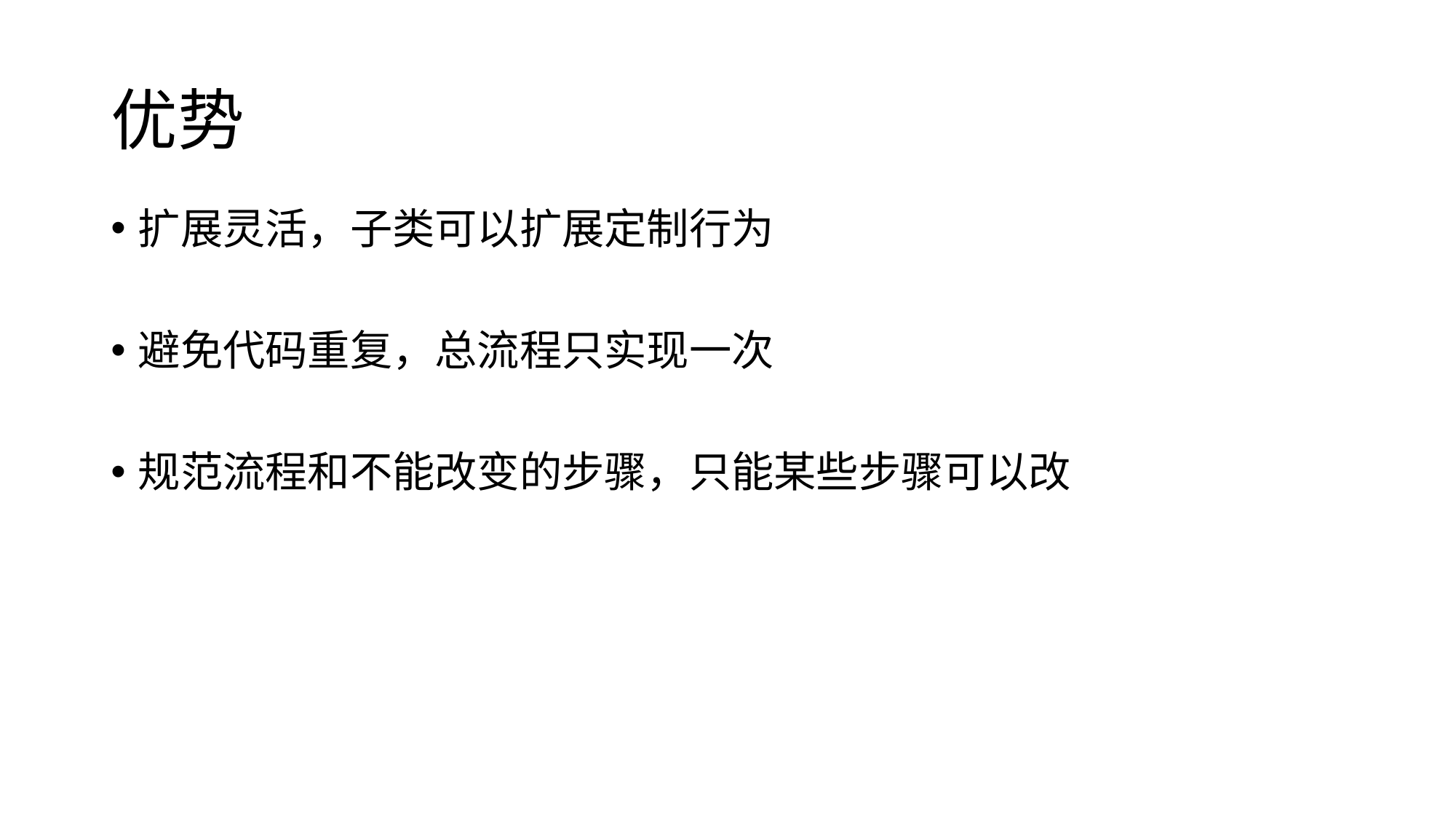

# 优势
扩展灵活，子类可以扩展定制行为

避免代码重复，总流程只实现一次

规范流程和不能改变的步骤，只能某些步骤可以改